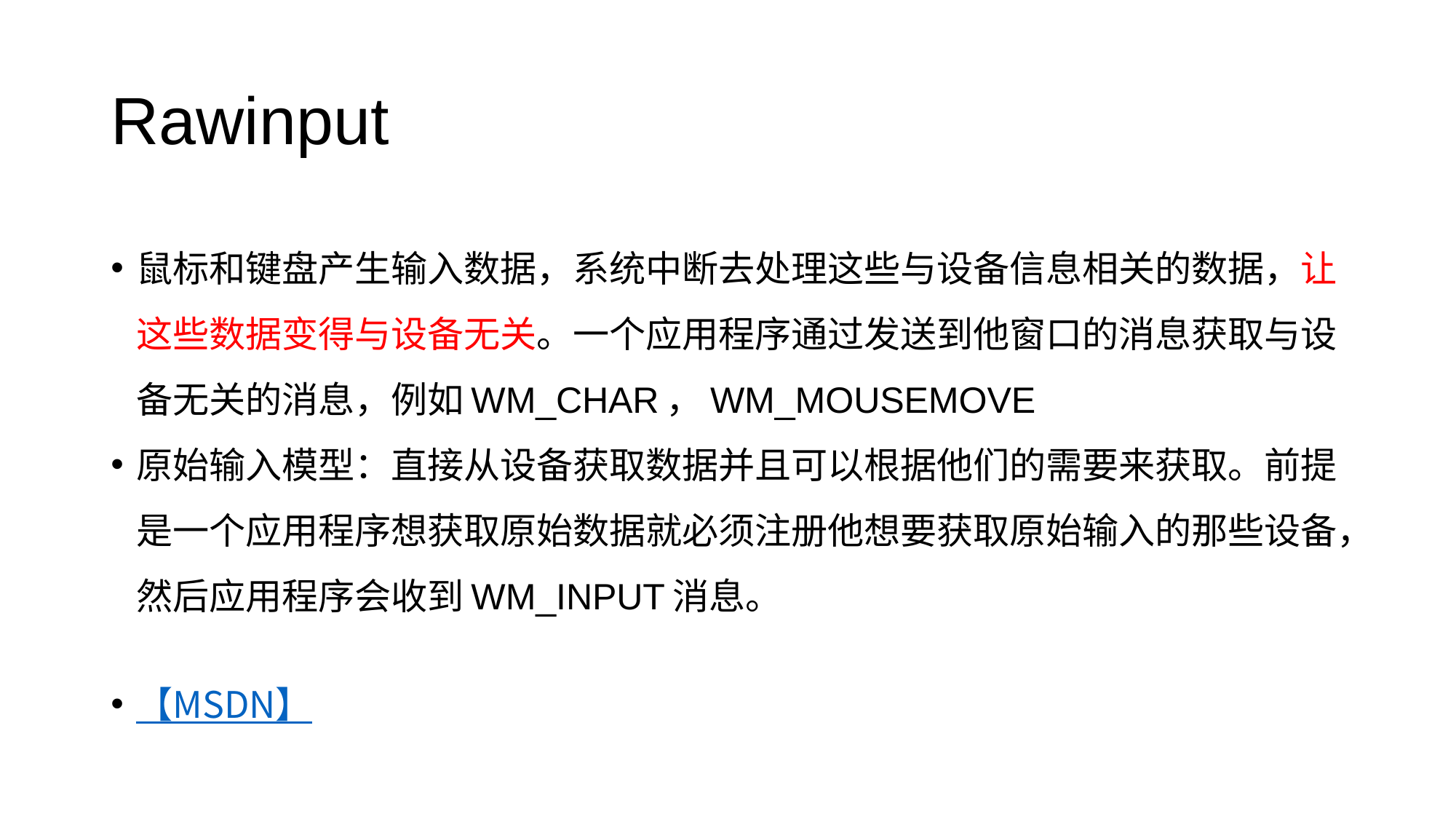

# Rawinput
鼠标和键盘产生输入数据，系统中断去处理这些与设备信息相关的数据，让这些数据变得与设备无关。一个应用程序通过发送到他窗口的消息获取与设备无关的消息，例如WM_CHAR，WM_MOUSEMOVE
原始输入模型：直接从设备获取数据并且可以根据他们的需要来获取。前提是一个应用程序想获取原始数据就必须注册他想要获取原始输入的那些设备，然后应用程序会收到WM_INPUT消息。

【MSDN】